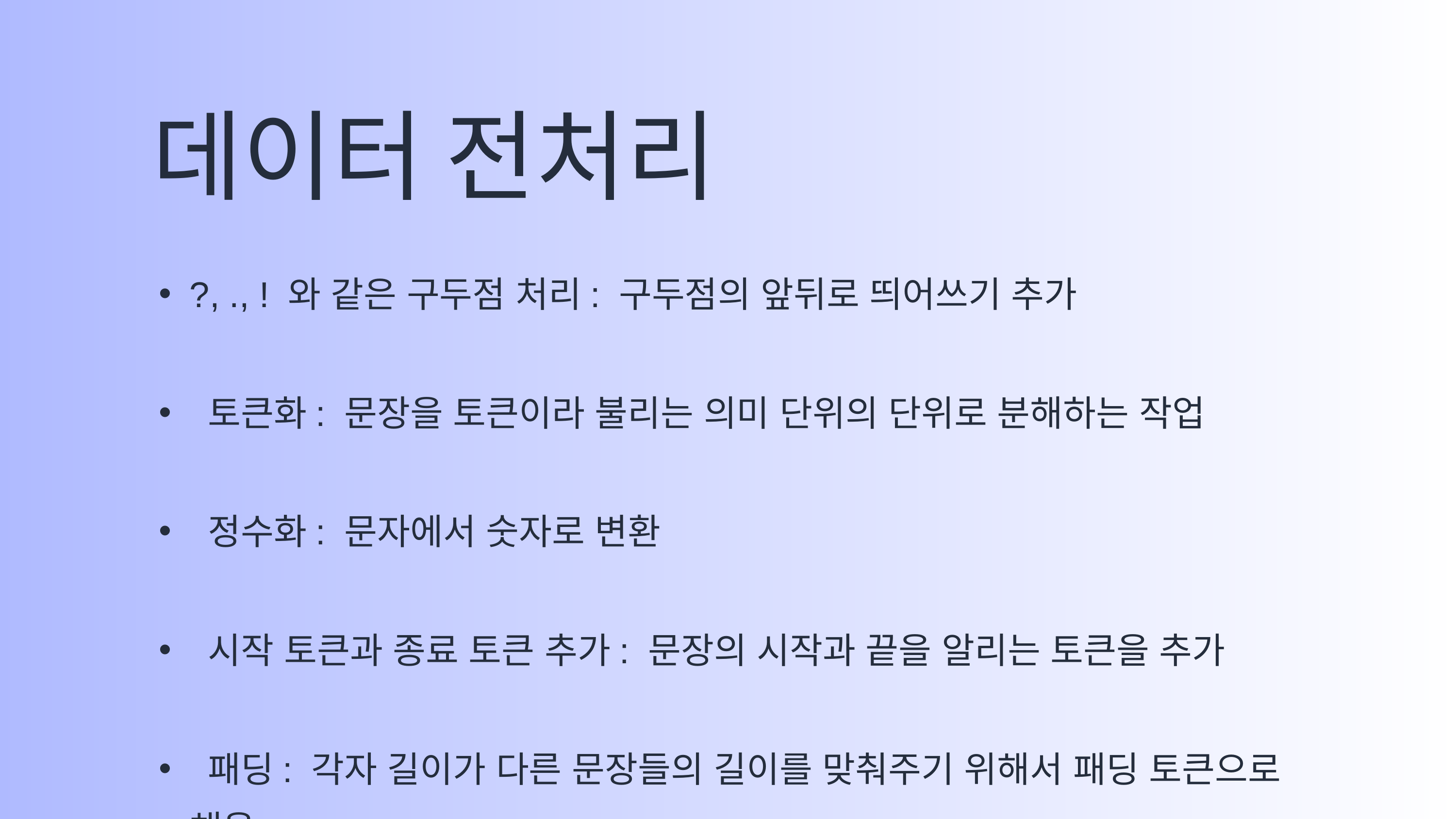

데이터 전처리
?, ., ! 와 같은 구두점 처리: 구두점의 앞뒤로 띄어쓰기 추가

 토큰화: 문장을 토큰이라 불리는 의미 단위의 단위로 분해하는 작업

 정수화: 문자에서 숫자로 변환

 시작 토큰과 종료 토큰 추가: 문장의 시작과 끝을 알리는 토큰을 추가

 패딩: 각자 길이가 다른 문장들의 길이를 맞춰주기 위해서 패딩 토큰으로 채움